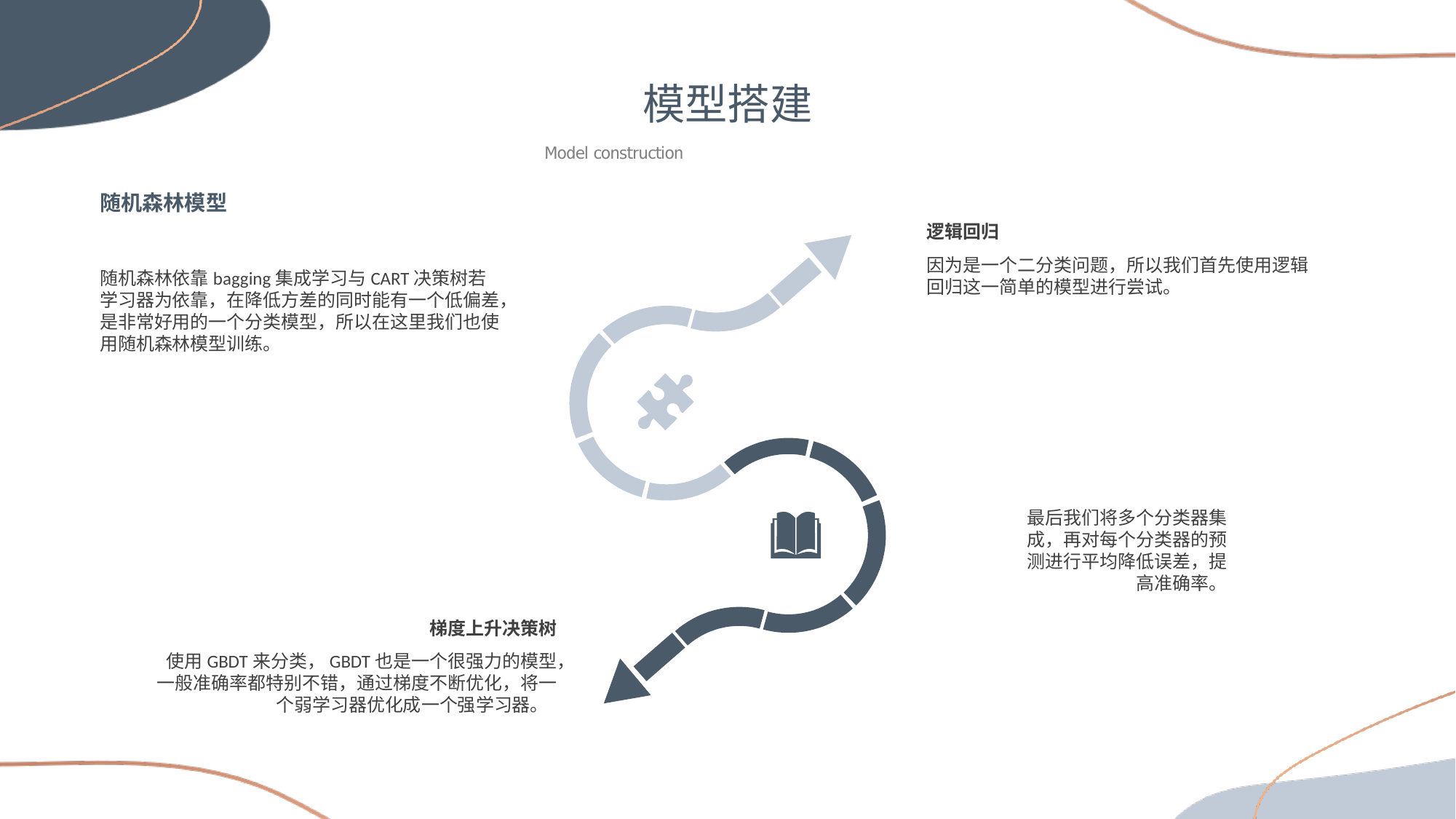

模型搭建
Model construction

随机森林模型
逻辑回归
因为是一个二分类问题，所以我们首先使用逻辑回归这一简单的模型进行尝试。
随机森林依靠bagging集成学习与CART决策树若学习器为依靠，在降低方差的同时能有一个低偏差，是非常好用的一个分类模型，所以在这里我们也使用随机森林模型训练。

最后我们将多个分类器集成，再对每个分类器的预测进行平均降低误差，提高准确率。

梯度上升决策树
使用GBDT来分类，GBDT也是一个很强力的模型，一般准确率都特别不错，通过梯度不断优化，将一个弱学习器优化成一个强学习器。